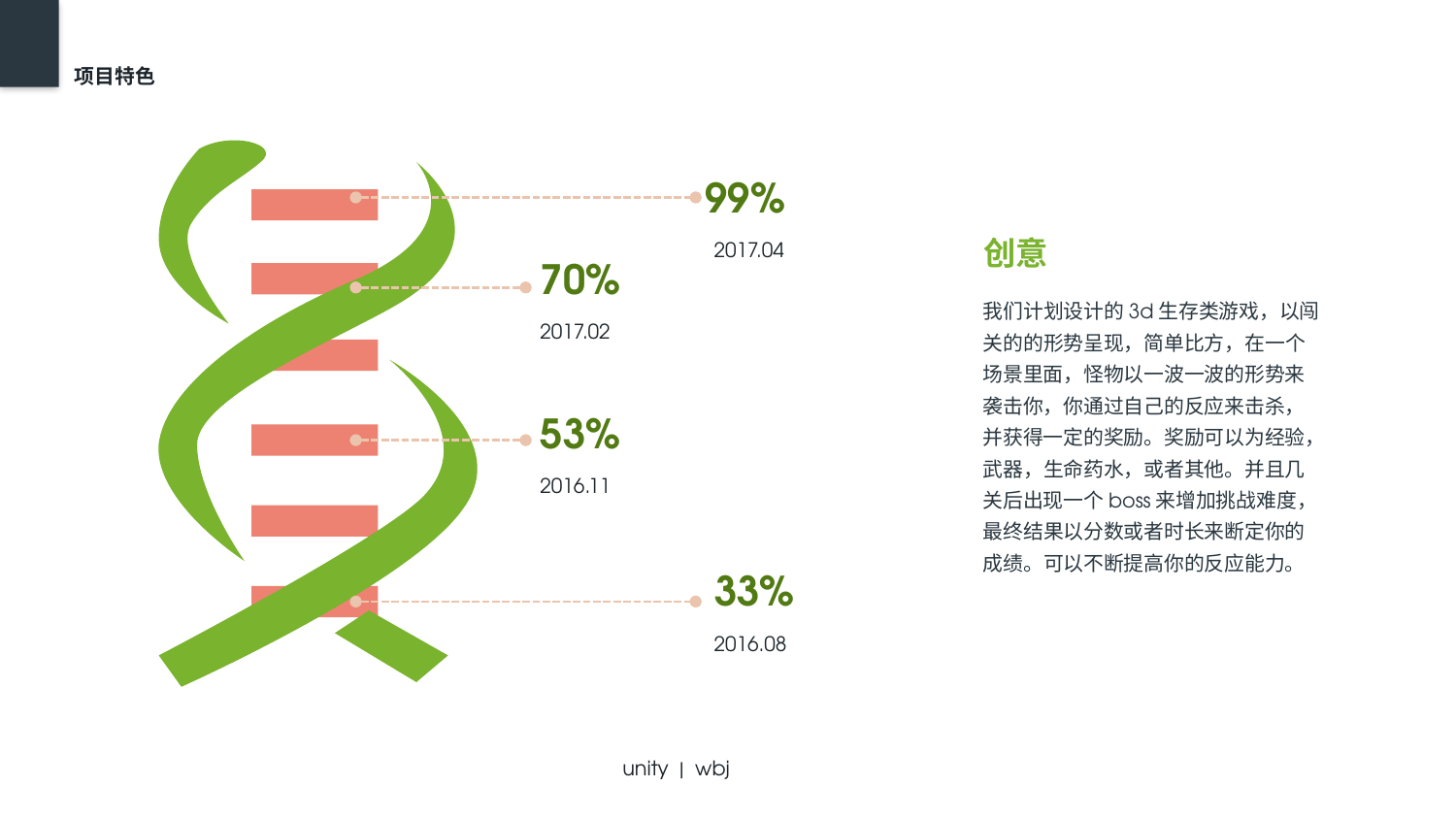

项目特色

99%

2017.04
70%

2017.02

53%

2016.11

33%

2016.08
创意
我们计划设计的3d生存类游戏，以闯关的的形势呈现，简单比方，在一个场景里面，怪物以一波一波的形势来袭击你，你通过自己的反应来击杀，并获得一定的奖励。奖励可以为经验，武器，生命药水，或者其他。并且几关后出现一个boss来增加挑战难度，最终结果以分数或者时长来断定你的成绩。可以不断提高你的反应能力。
unity  |  wbj